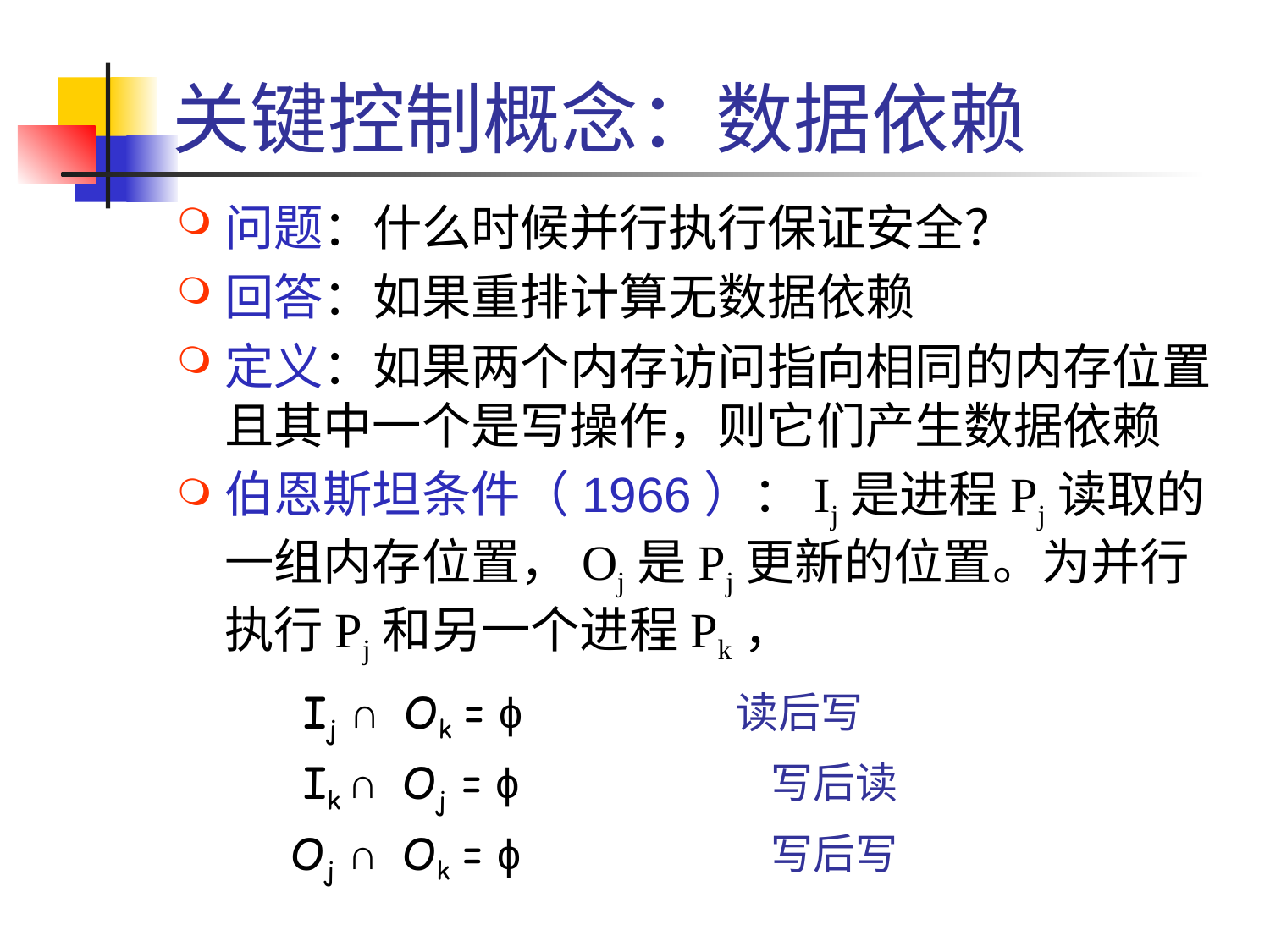

# 关键控制概念：数据依赖
问题：什么时候并行执行保证安全？
回答：如果重排计算无数据依赖
定义：如果两个内存访问指向相同的内存位置且其中一个是写操作，则它们产生数据依赖
伯恩斯坦条件（1966）：Ij是进程Pj读取的一组内存位置，Oj是Pj更新的位置。为并行执行Pj和另一个进程Pk，
          Ij ∩ Ok = ϕ                读后写
          Ik ∩ Oj  = ϕ		    写后读
         Oj ∩ Ok = ϕ		    写后写